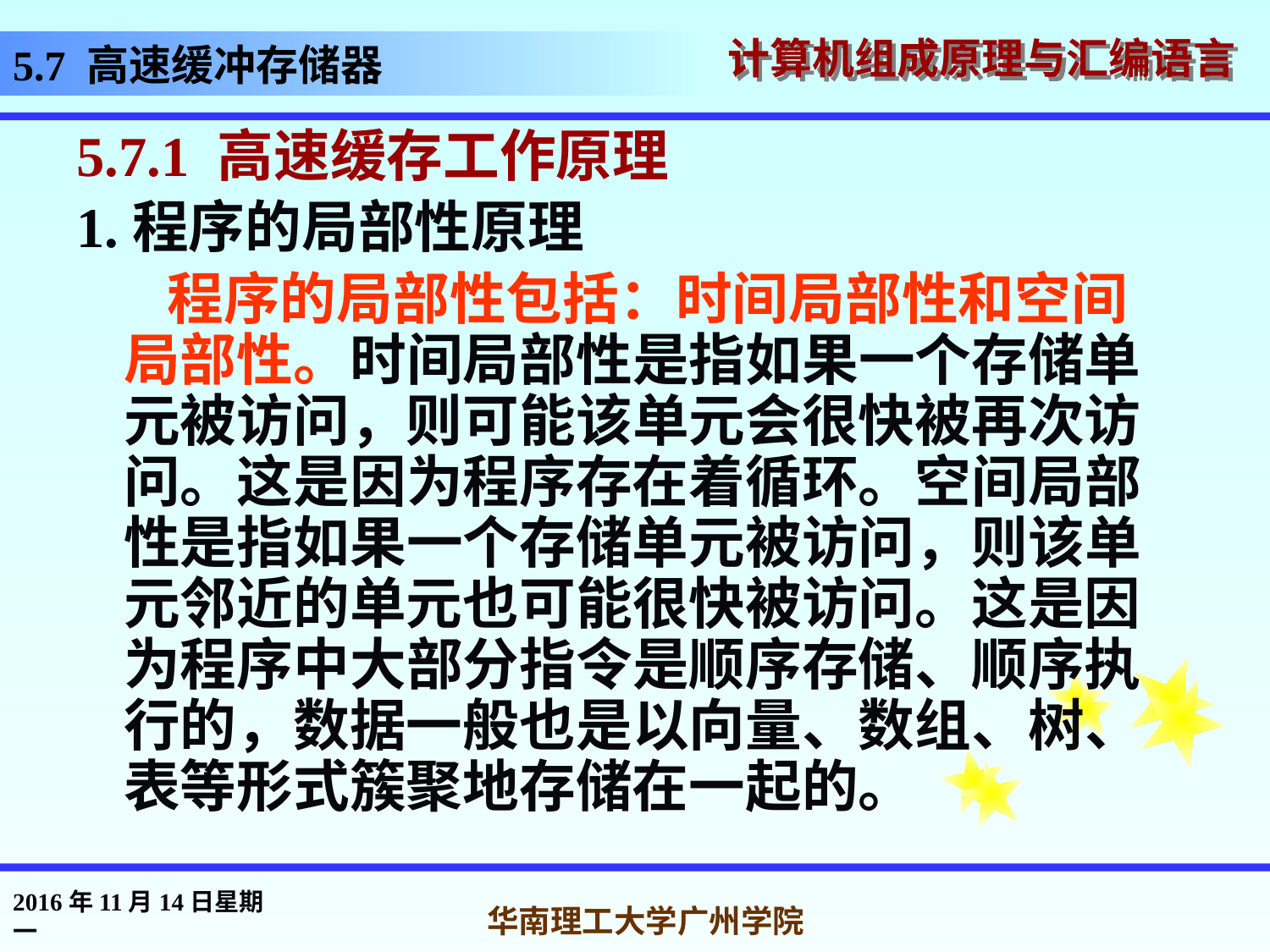

# 5.7 高速缓冲存储器
5.7.1 高速缓存工作原理
1.程序的局部性原理
      程序的局部性包括：时间局部性和空间局部性。时间局部性是指如果一个存储单元被访问，则可能该单元会很快被再次访问。这是因为程序存在着循环。空间局部性是指如果一个存储单元被访问，则该单元邻近的单元也可能很快被访问。这是因为程序中大部分指令是顺序存储、顺序执行的，数据一般也是以向量、数组、树、表等形式簇聚地存储在一起的。
2016年11月14日星期一
华南理工大学广州学院